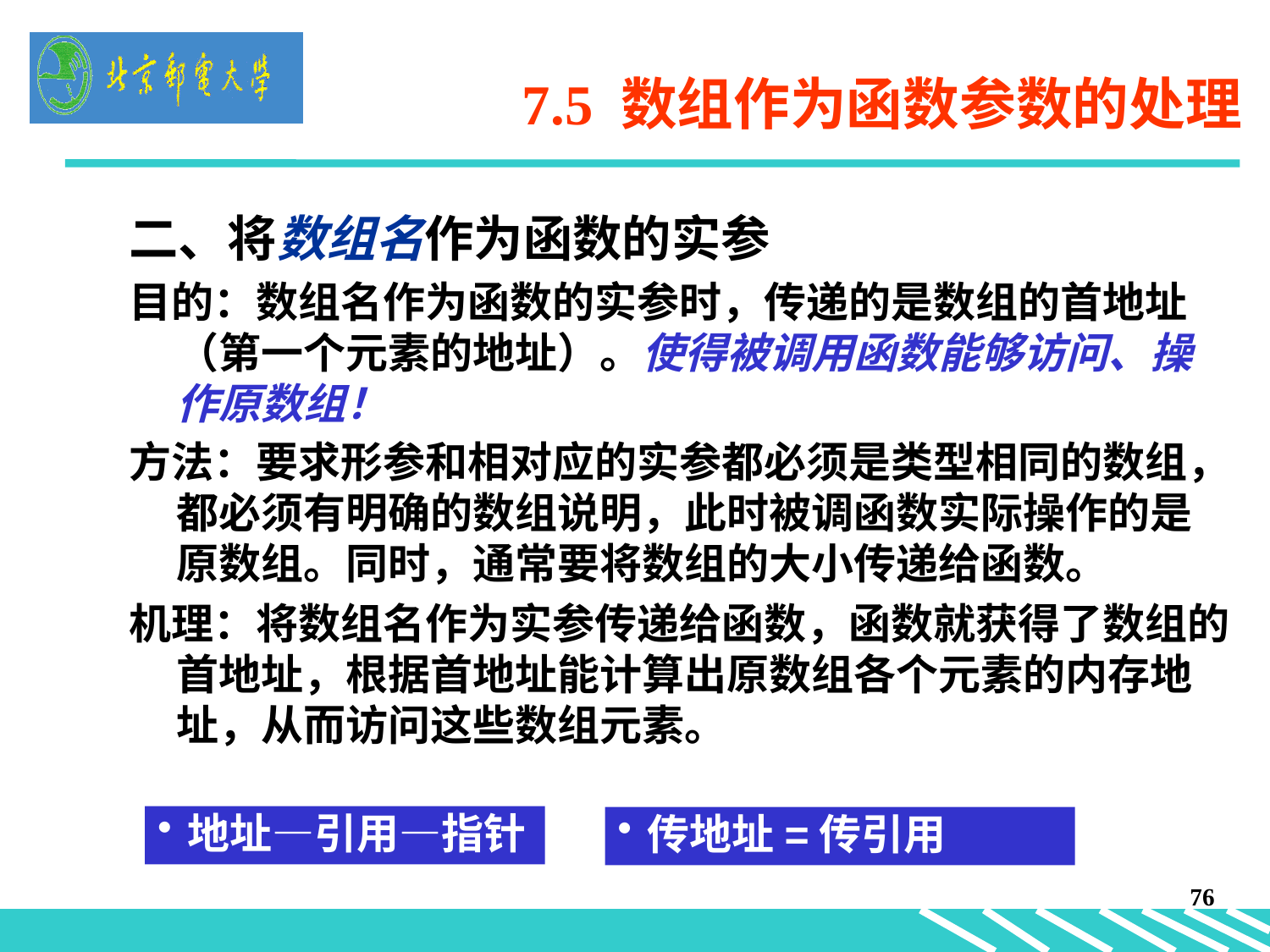

7.5 数组作为函数参数的处理
二、将数组名作为函数的实参
目的：数组名作为函数的实参时，传递的是数组的首地址（第一个元素的地址）。使得被调用函数能够访问、操作原数组！
方法：要求形参和相对应的实参都必须是类型相同的数组，都必须有明确的数组说明，此时被调函数实际操作的是原数组。同时，通常要将数组的大小传递给函数。
机理：将数组名作为实参传递给函数，函数就获得了数组的首地址，根据首地址能计算出原数组各个元素的内存地址，从而访问这些数组元素。

地址—引用—指针
传地址=传引用
76